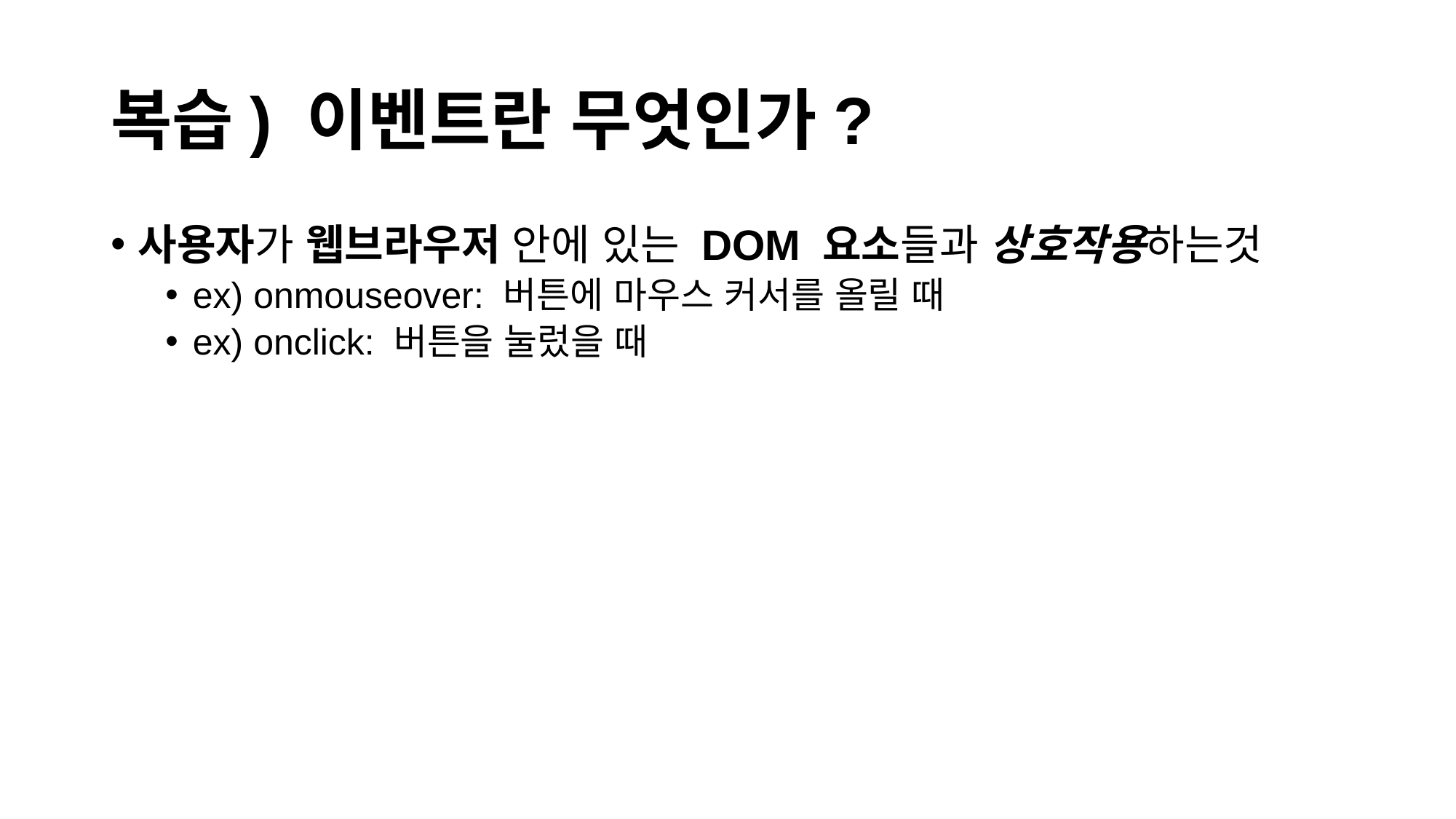

# 복습) 이벤트란 무엇인가?
사용자가 웹브라우저 안에 있는 DOM 요소들과 상호작용하는것
ex) onmouseover: 버튼에 마우스 커서를 올릴 때
ex) onclick: 버튼을 눌렀을 때